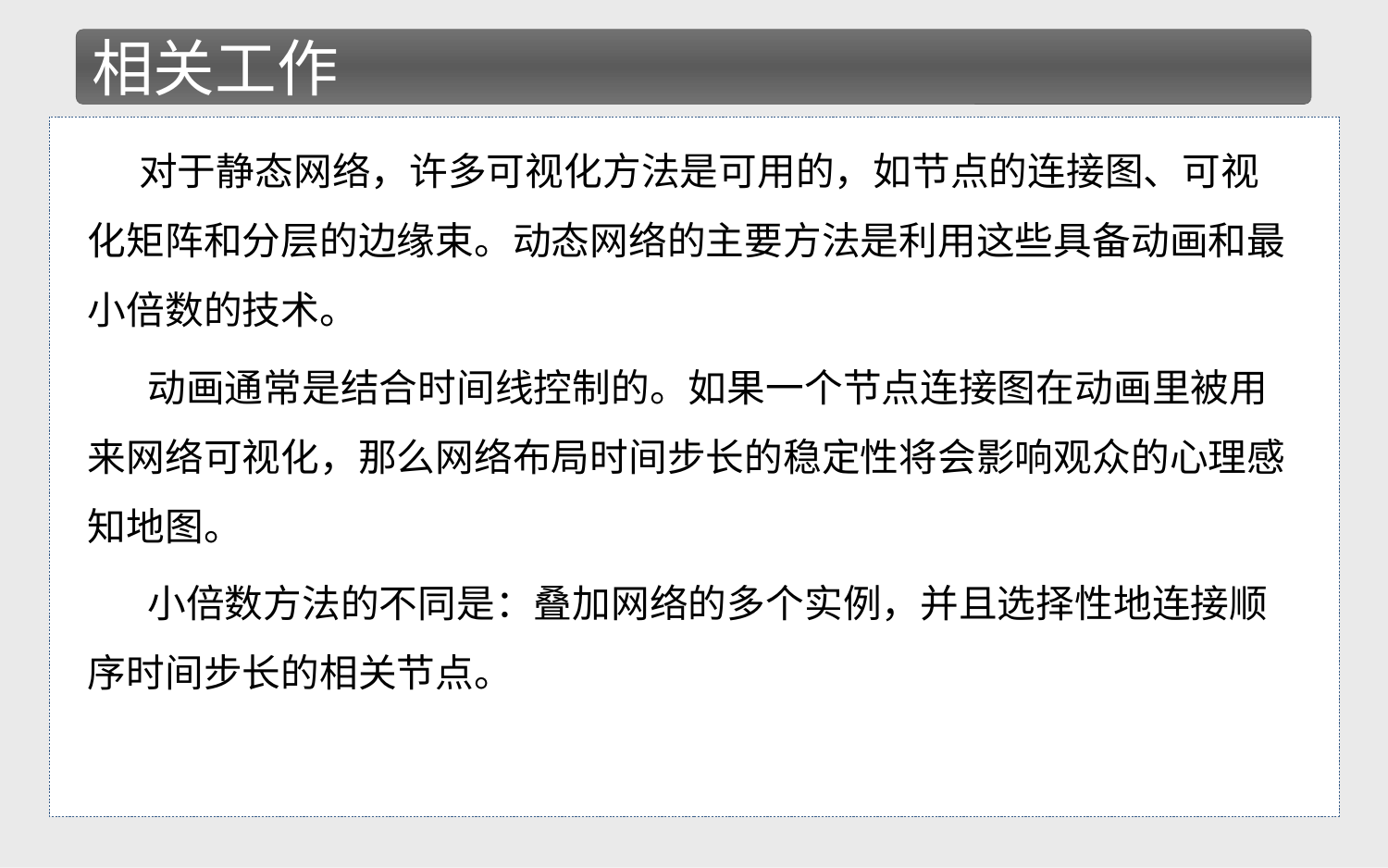

相关工作
           对于静态网络，许多可视化方法是可用的，如节点的连接图、可视化矩阵和分层的边缘束。动态网络的主要方法是利用这些具备动画和最小倍数的技术。
            动画通常是结合时间线控制的。如果一个节点连接图在动画里被用来网络可视化，那么网络布局时间步长的稳定性将会影响观众的心理感知地图。
            小倍数方法的不同是：叠加网络的多个实例，并且选择性地连接顺序时间步长的相关节点。